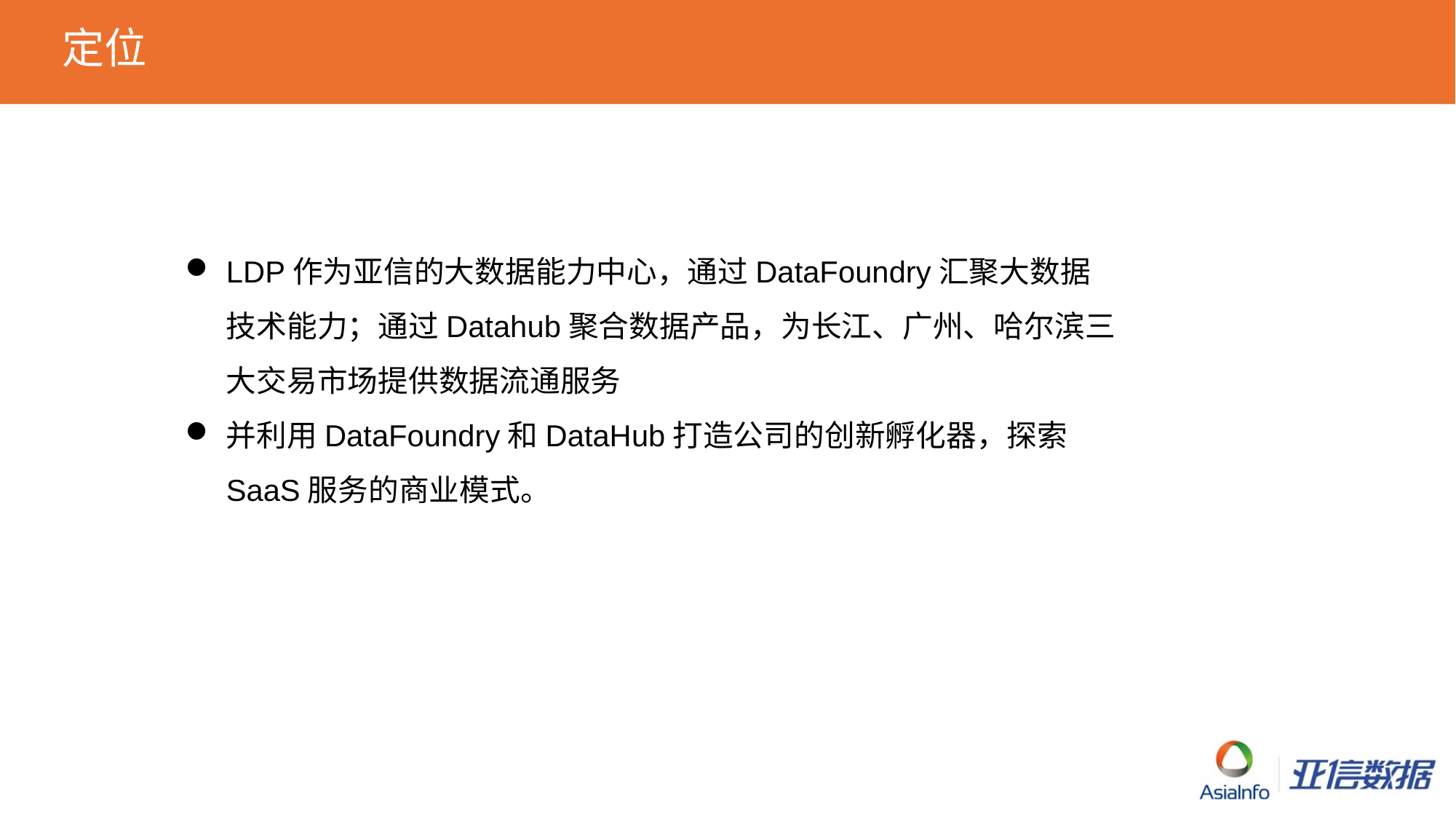

# 定位
LDP作为亚信的大数据能力中心，通过DataFoundry汇聚大数据技术能力；通过Datahub聚合数据产品，为长江、广州、哈尔滨三大交易市场提供数据流通服务
并利用DataFoundry和DataHub打造公司的创新孵化器，探索SaaS服务的商业模式。